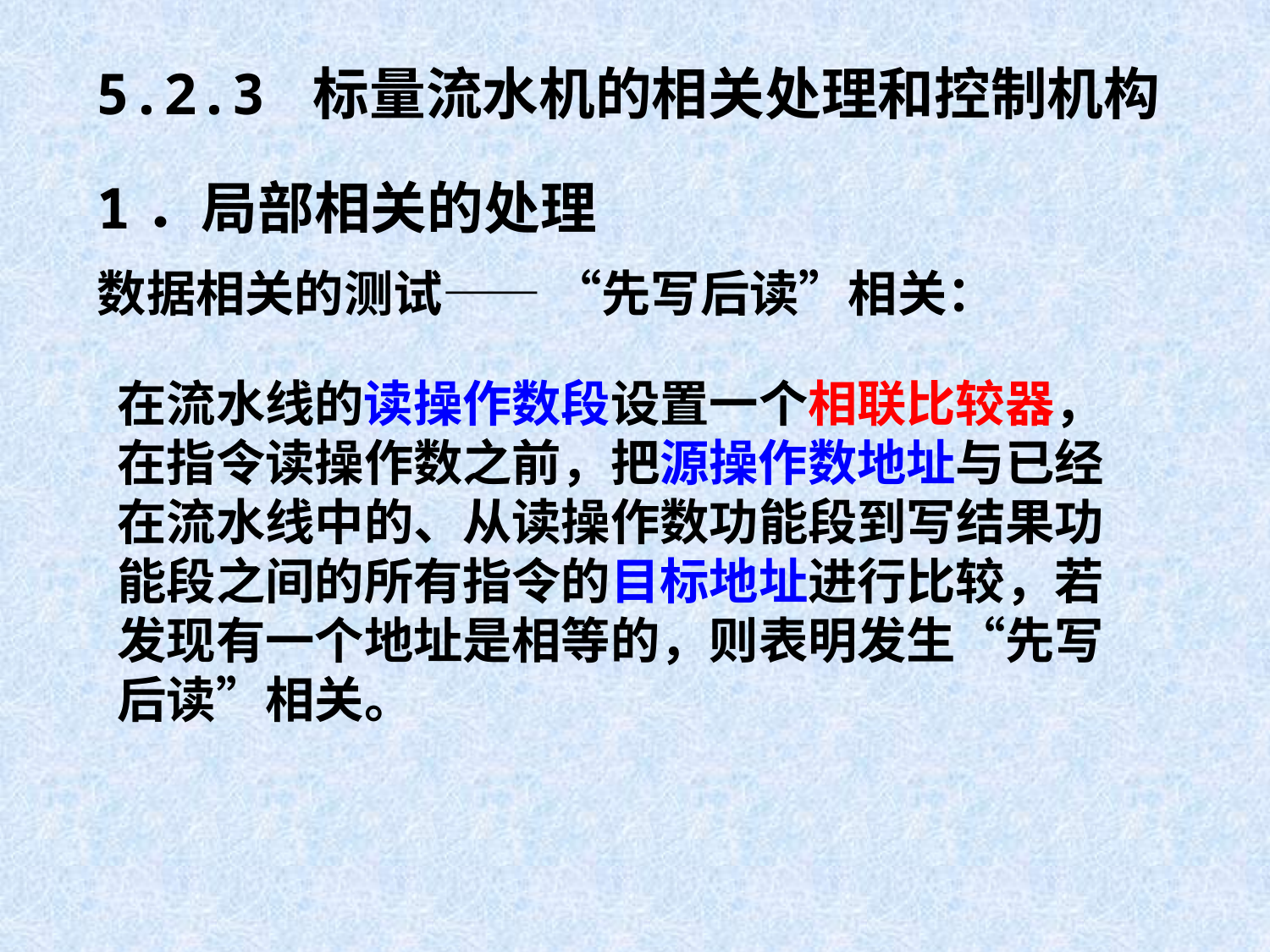

# 5.2.3 标量流水机的相关处理和控制机构
1．局部相关的处理
数据相关的测试—— “先写后读”相关：
在流水线的读操作数段设置一个相联比较器，在指令读操作数之前，把源操作数地址与已经在流水线中的、从读操作数功能段到写结果功能段之间的所有指令的目标地址进行比较，若发现有一个地址是相等的，则表明发生“先写后读”相关。